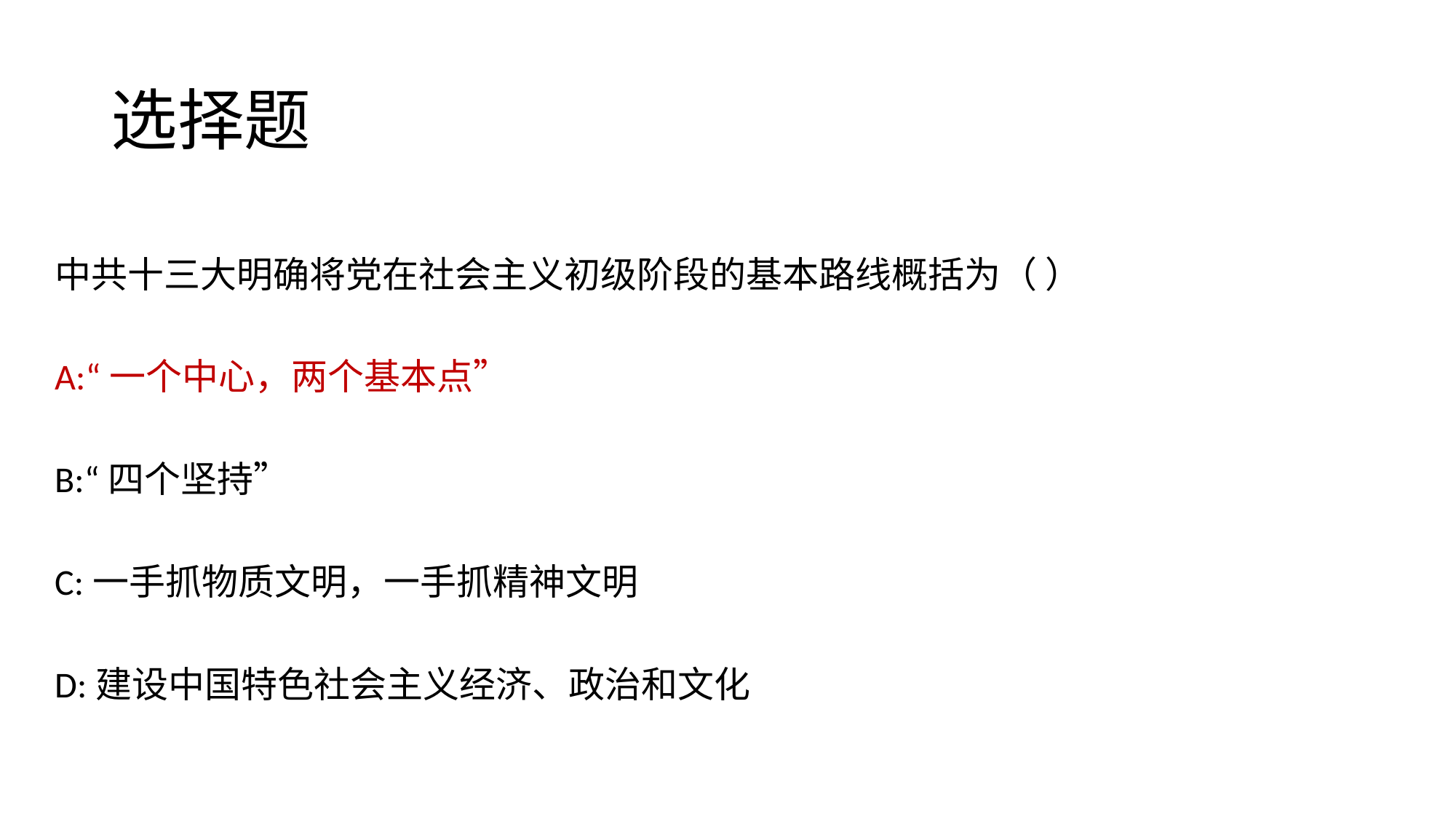

# 选择题
中共十三大明确将党在社会主义初级阶段的基本路线概括为（ ）
A:“一个中心，两个基本点”
B:“四个坚持”
C:一手抓物质文明，一手抓精神文明
D:建设中国特色社会主义经济、政治和文化